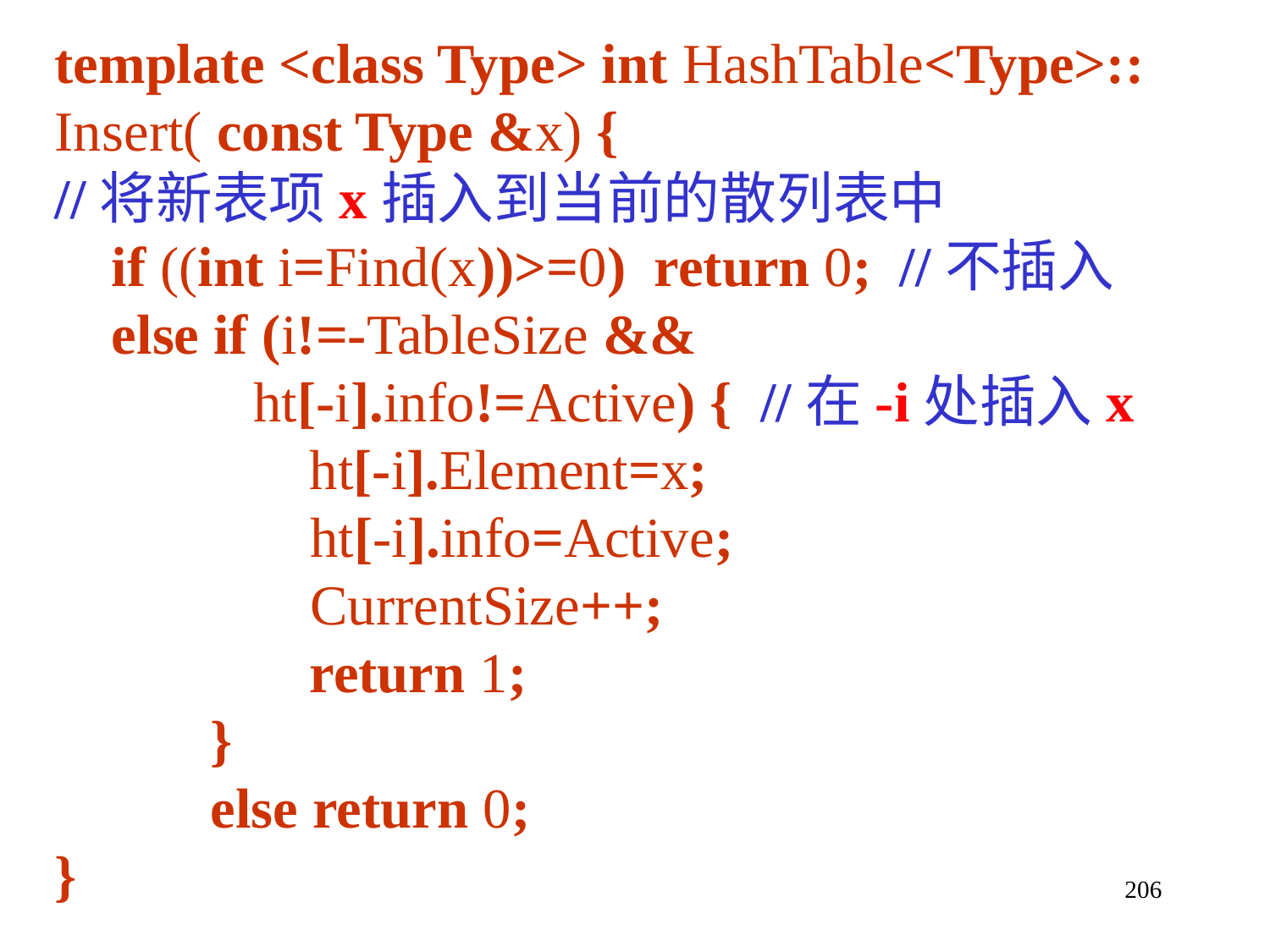

template <class Type> int HashTable<Type>::
Insert( const Type &x) {
//将新表项x插入到当前的散列表中
    if ((int i=Find(x))>=0)  return 0;  //不插入
    else if (i!=-TableSize &&
              ht[-i].info!=Active) {  //在-i处插入x
 	         ht[-i].Element=x;
                  ht[-i].info=Active;
                  CurrentSize++;
 	         return 1;
           }
           else return 0;
}
206